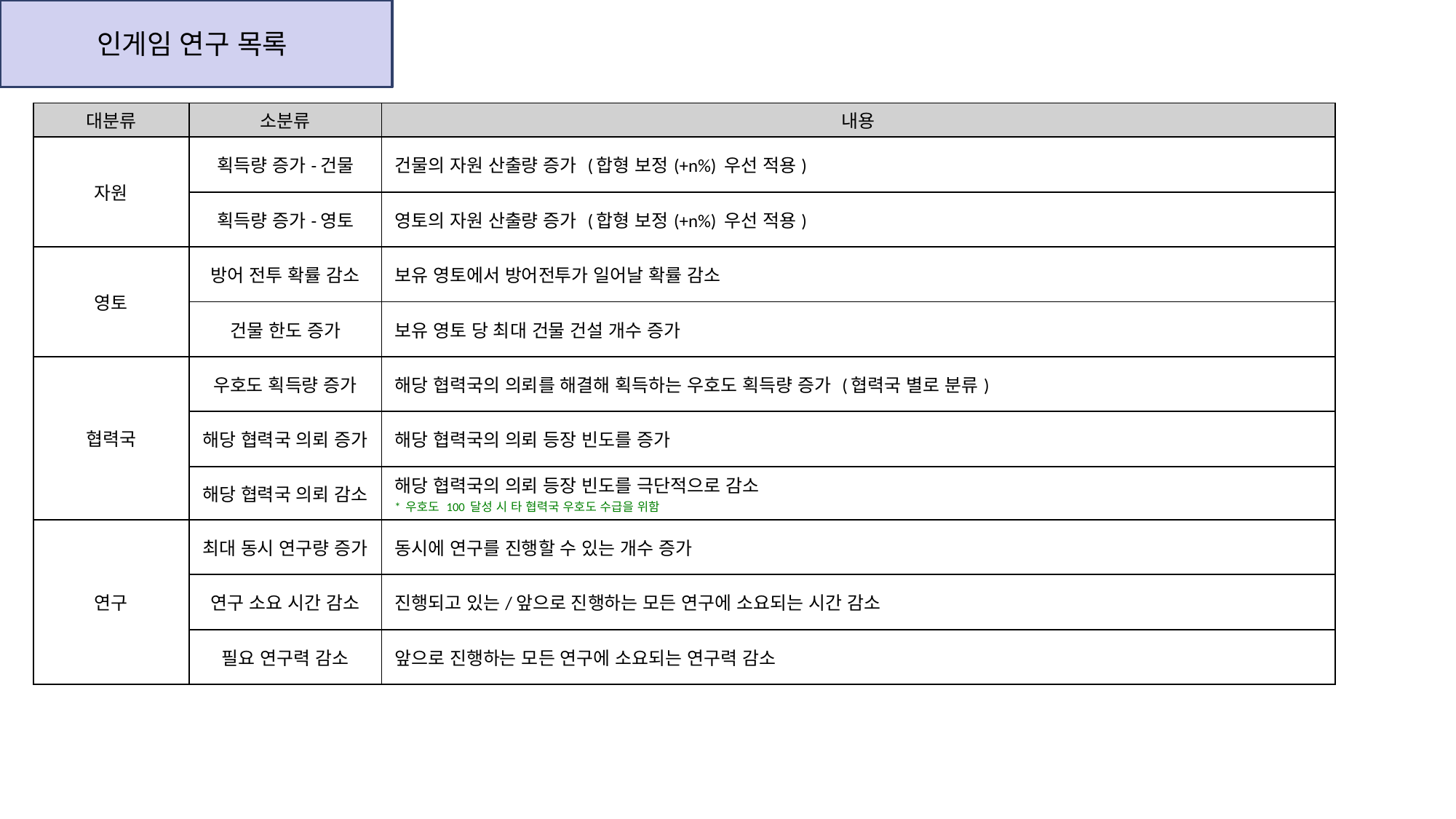

인게임 연구 목록
| 대분류 | 소분류 | 내용 |
| --- | --- | --- |
| 자원 | 획득량 증가-건물 | 건물의 자원 산출량 증가 (합형 보정(+n%) 우선 적용) |
|  | 획득량 증가-영토 | 영토의 자원 산출량 증가 (합형 보정(+n%) 우선 적용) |
| 영토 | 방어 전투 확률 감소 | 보유 영토에서 방어전투가 일어날 확률 감소 |
|  | 건물 한도 증가 | 보유 영토 당 최대 건물 건설 개수 증가 |
| 협력국 | 우호도 획득량 증가 | 해당 협력국의 의뢰를 해결해 획득하는 우호도 획득량 증가 (협력국 별로 분류) |
|  | 해당 협력국 의뢰 증가 | 해당 협력국의 의뢰 등장 빈도를 증가 |
|  | 해당 협력국 의뢰 감소 | 해당 협력국의 의뢰 등장 빈도를 극단적으로 감소 \* 우호도 100 달성 시 타 협력국 우호도 수급을 위함 |
| 연구 | 최대 동시 연구량 증가 | 동시에 연구를 진행할 수 있는 개수 증가 |
|  | 연구 소요 시간 감소 | 진행되고 있는/앞으로 진행하는 모든 연구에 소요되는 시간 감소 |
|  | 필요 연구력 감소 | 앞으로 진행하는 모든 연구에 소요되는 연구력 감소 |